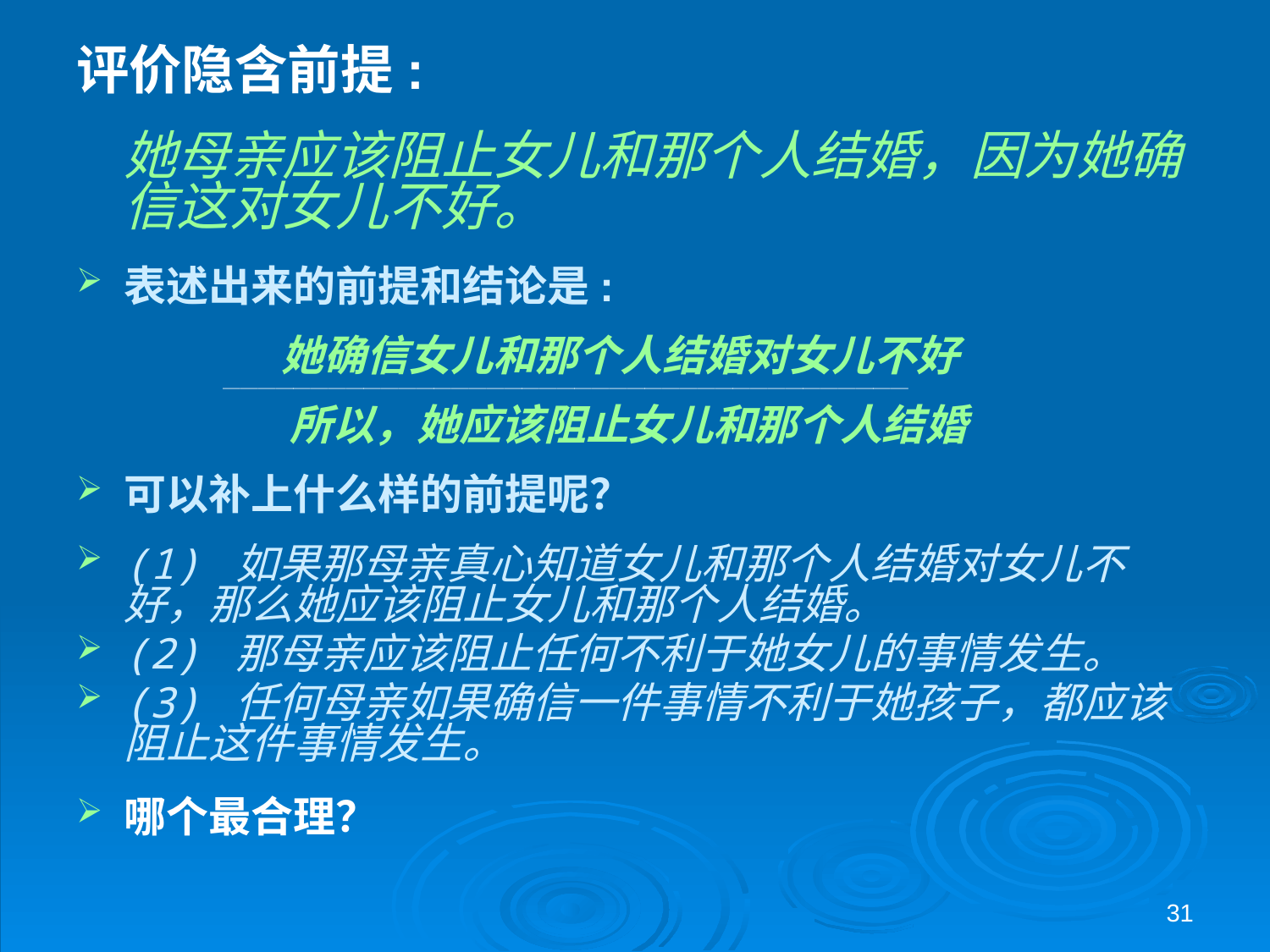

评价隐含前提:

	她母亲应该阻止女儿和那个人结婚，因为她确信这对女儿不好。

表述出来的前提和结论是:

		   她确信女儿和那个人结婚对女儿不好
 	　　                ───────────────────────────────────────
		   所以，她应该阻止女儿和那个人结婚

可以补上什么样的前提呢？

(1) 如果那母亲真心知道女儿和那个人结婚对女儿不好，那么她应该阻止女儿和那个人结婚。
(2) 那母亲应该阻止任何不利于她女儿的事情发生。
(3) 任何母亲如果确信一件事情不利于她孩子，都应该阻止这件事情发生。

哪个最合理？
31